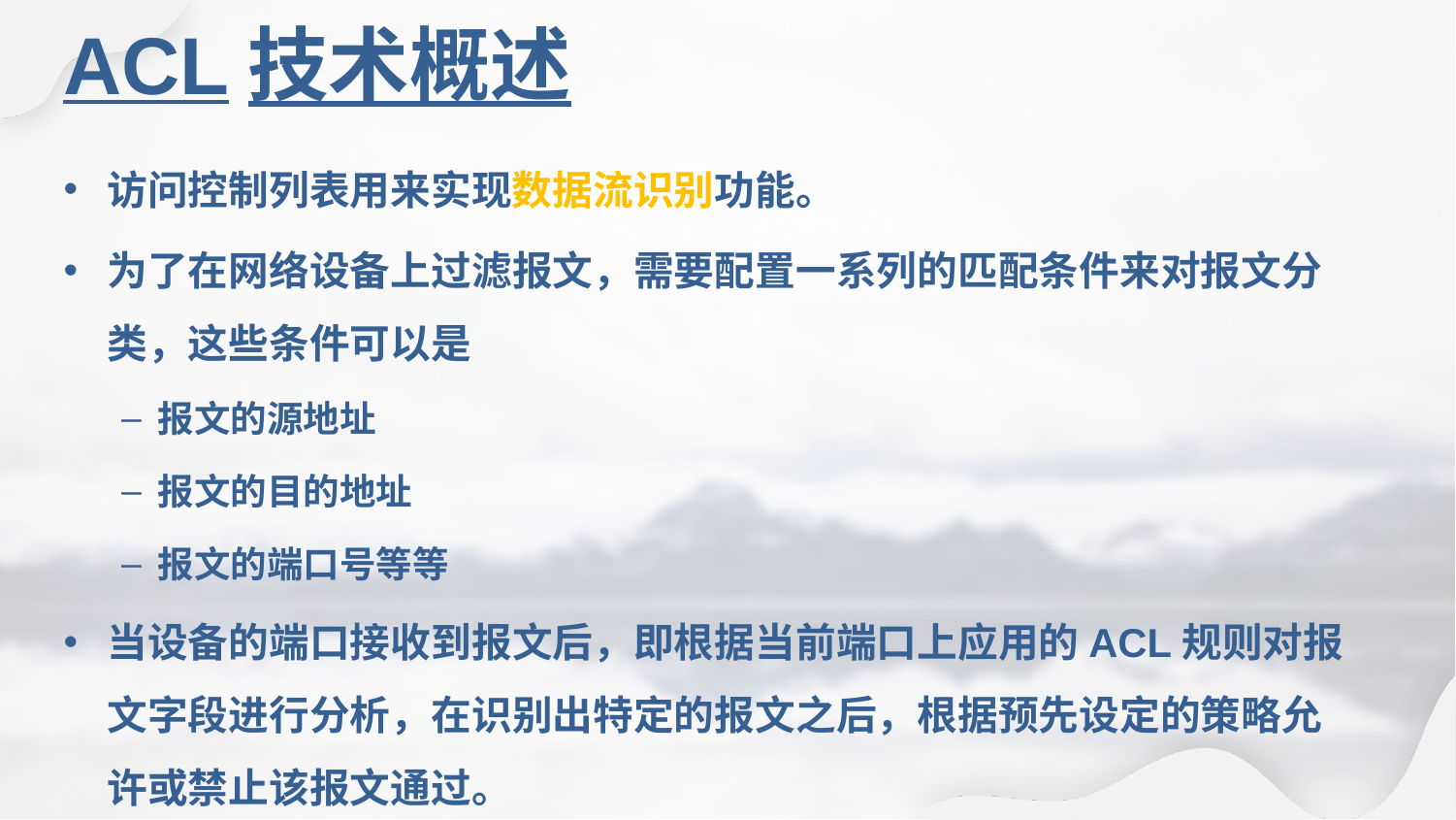

# ACL技术概述
访问控制列表用来实现数据流识别功能。
为了在网络设备上过滤报文，需要配置一系列的匹配条件来对报文分类，这些条件可以是
报文的源地址
报文的目的地址
报文的端口号等等
当设备的端口接收到报文后，即根据当前端口上应用的ACL规则对报文字段进行分析，在识别出特定的报文之后，根据预先设定的策略允许或禁止该报文通过。